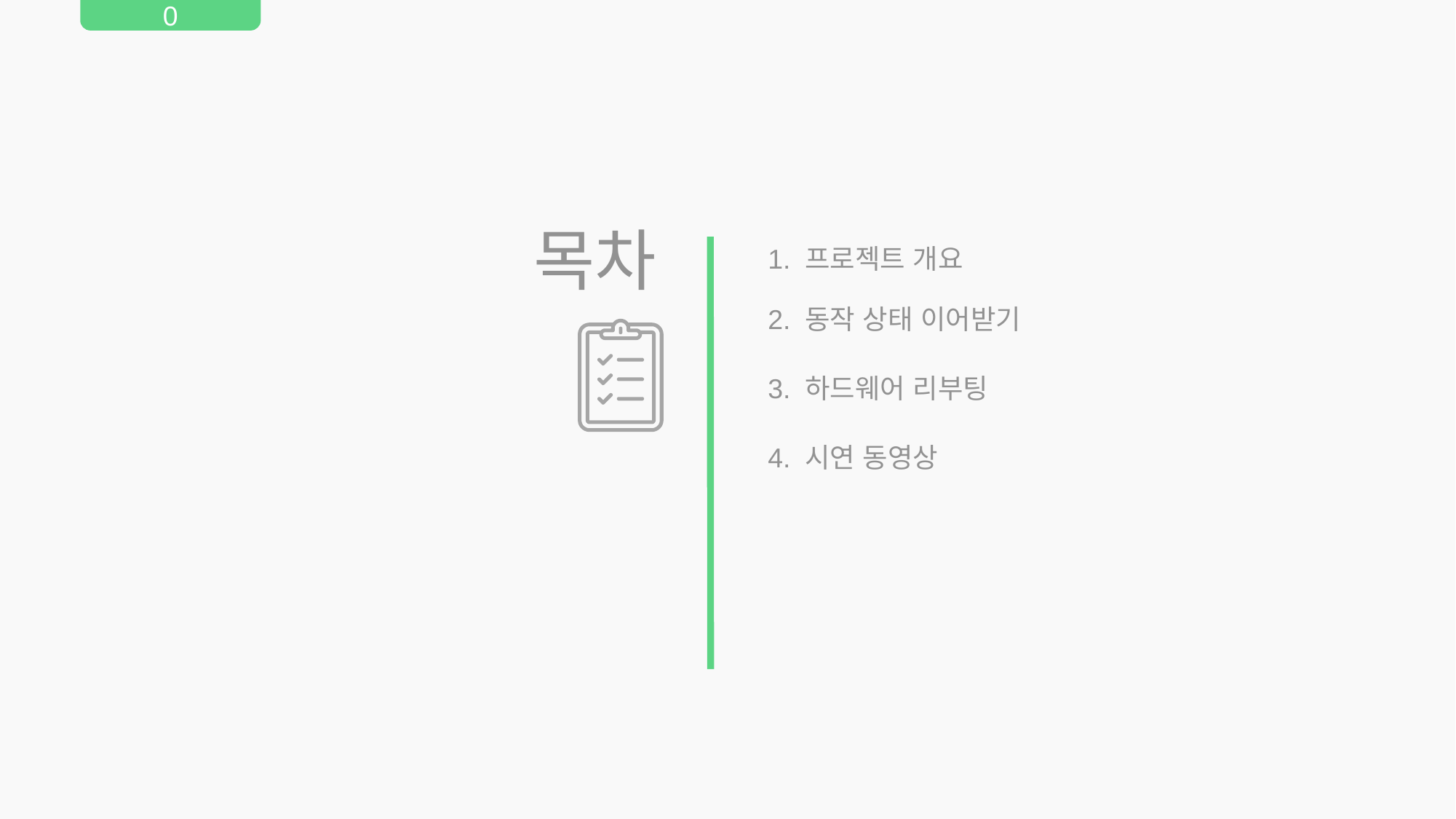

0
목차
1. 프로젝트 개요
2. 동작 상태 이어받기

3. 하드웨어 리부팅
4. 시연 동영상